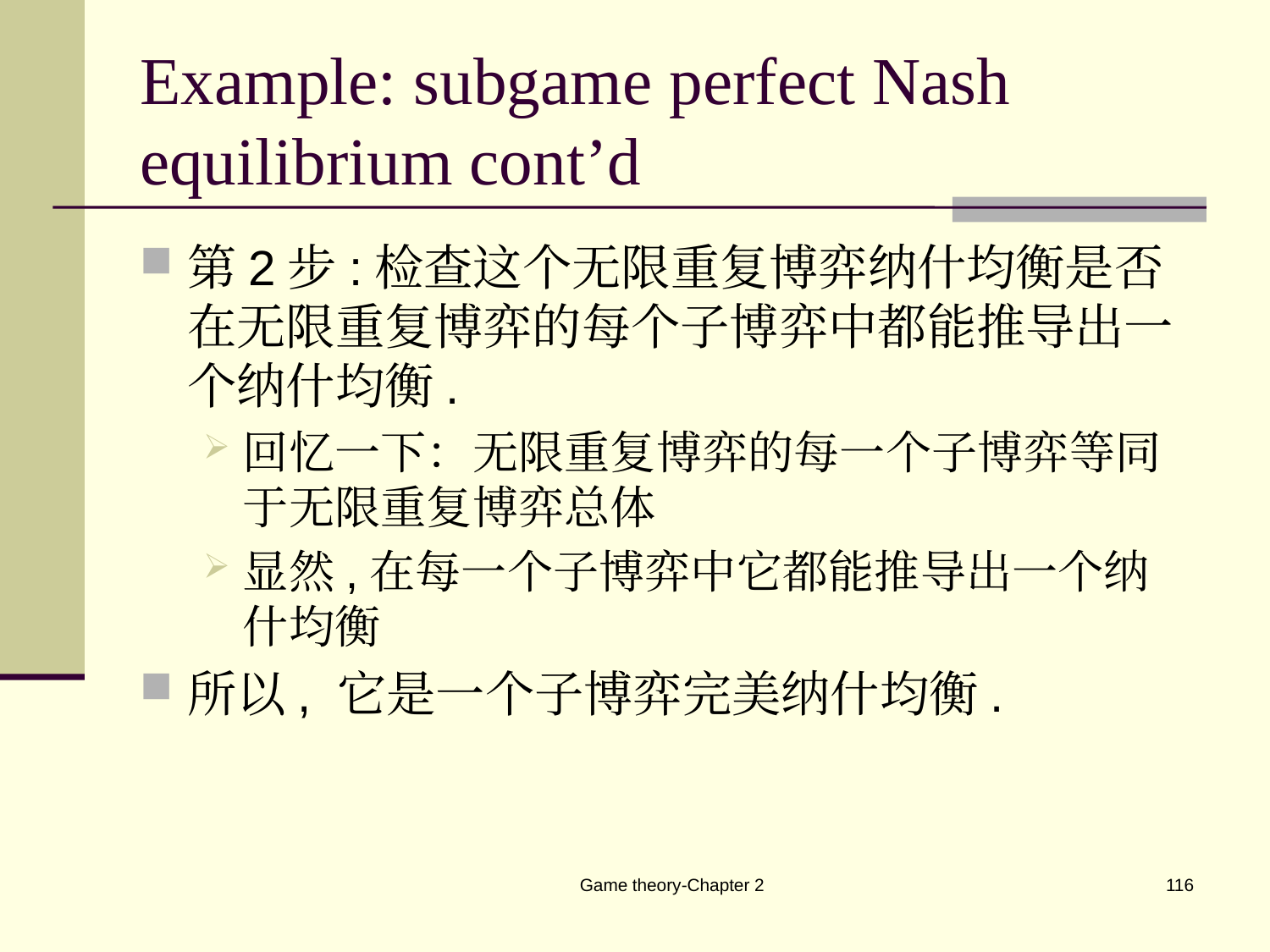

# Example: subgame perfect Nash equilibrium cont’d
第2步:检查这个无限重复博弈纳什均衡是否在无限重复博弈的每个子博弈中都能推导出一个纳什均衡.
回忆一下：无限重复博弈的每一个子博弈等同于无限重复博弈总体
显然,在每一个子博弈中它都能推导出一个纳什均衡
所以, 它是一个子博弈完美纳什均衡.
Game theory-Chapter 2
116